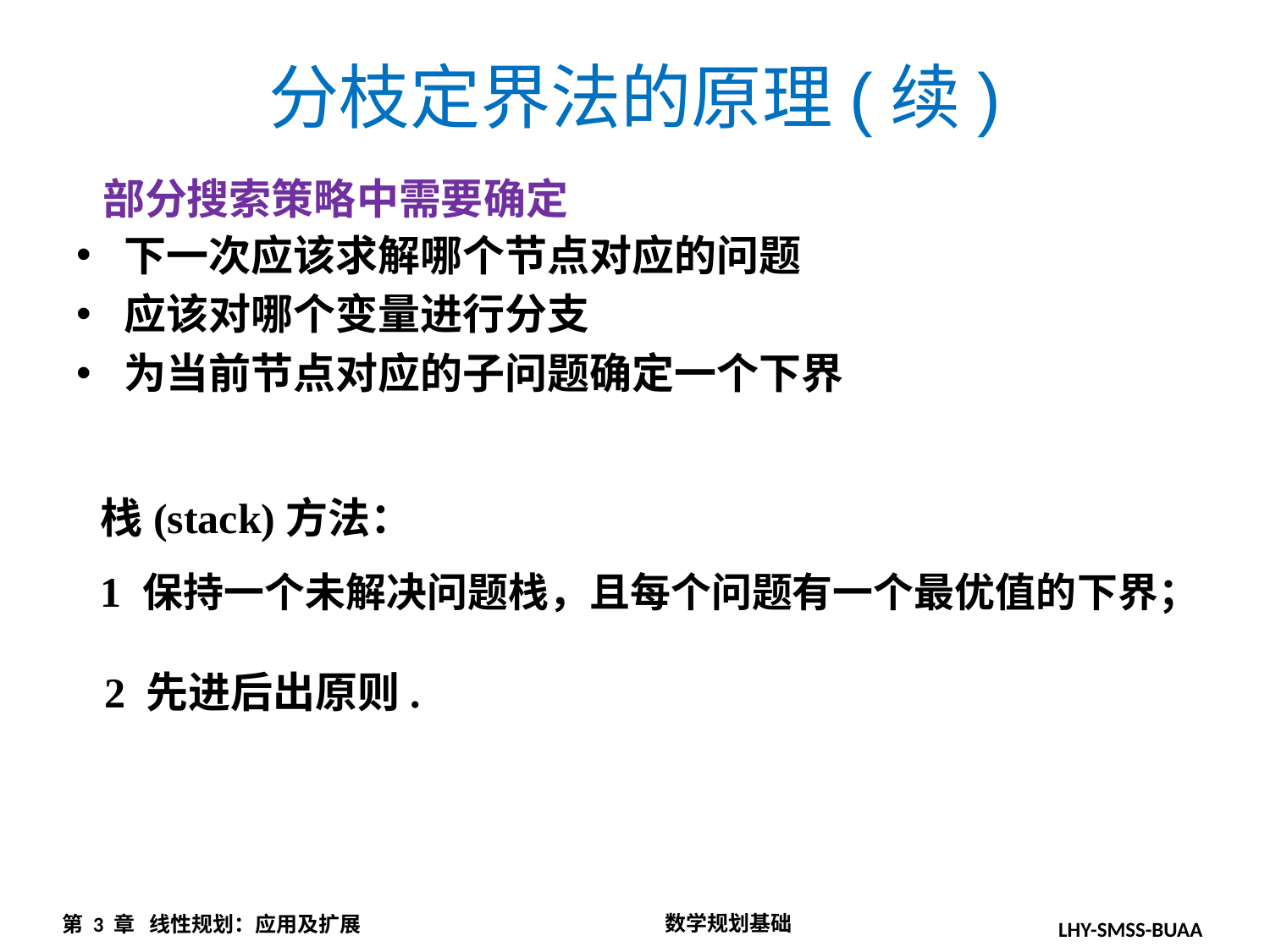

分枝定界法的原理(续)
部分搜索策略中需要确定
下一次应该求解哪个节点对应的问题
应该对哪个变量进行分支
为当前节点对应的子问题确定一个下界
栈(stack)方法：
1 保持一个未解决问题栈，且每个问题有一个最优值的下界；
2 先进后出原则.